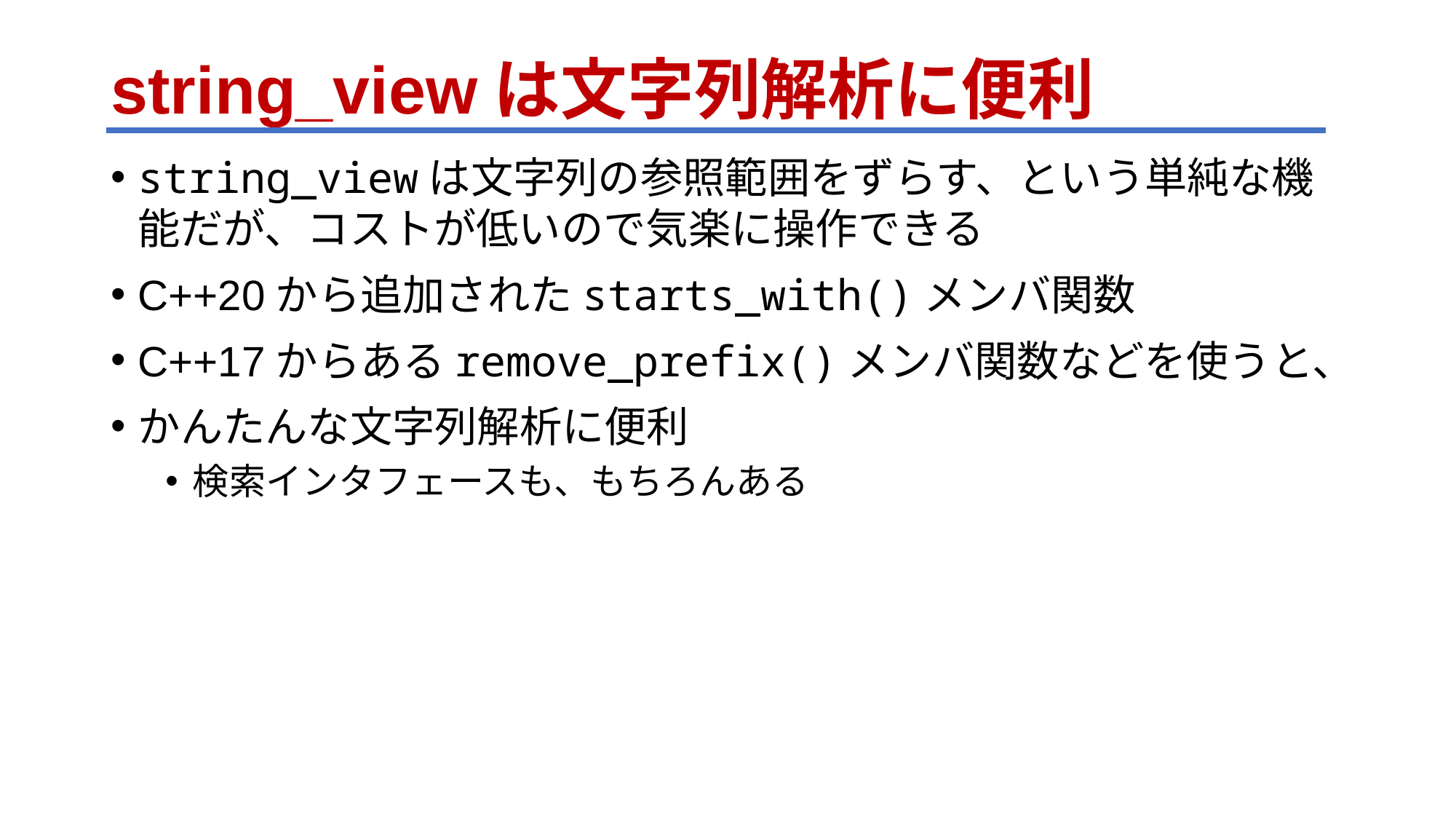

# string_viewは文字列解析に便利
string_viewは文字列の参照範囲をずらす、という単純な機能だが、コストが低いので気楽に操作できる
C++20から追加されたstarts_with()メンバ関数
C++17からあるremove_prefix()メンバ関数などを使うと、
かんたんな文字列解析に便利
検索インタフェースも、もちろんある